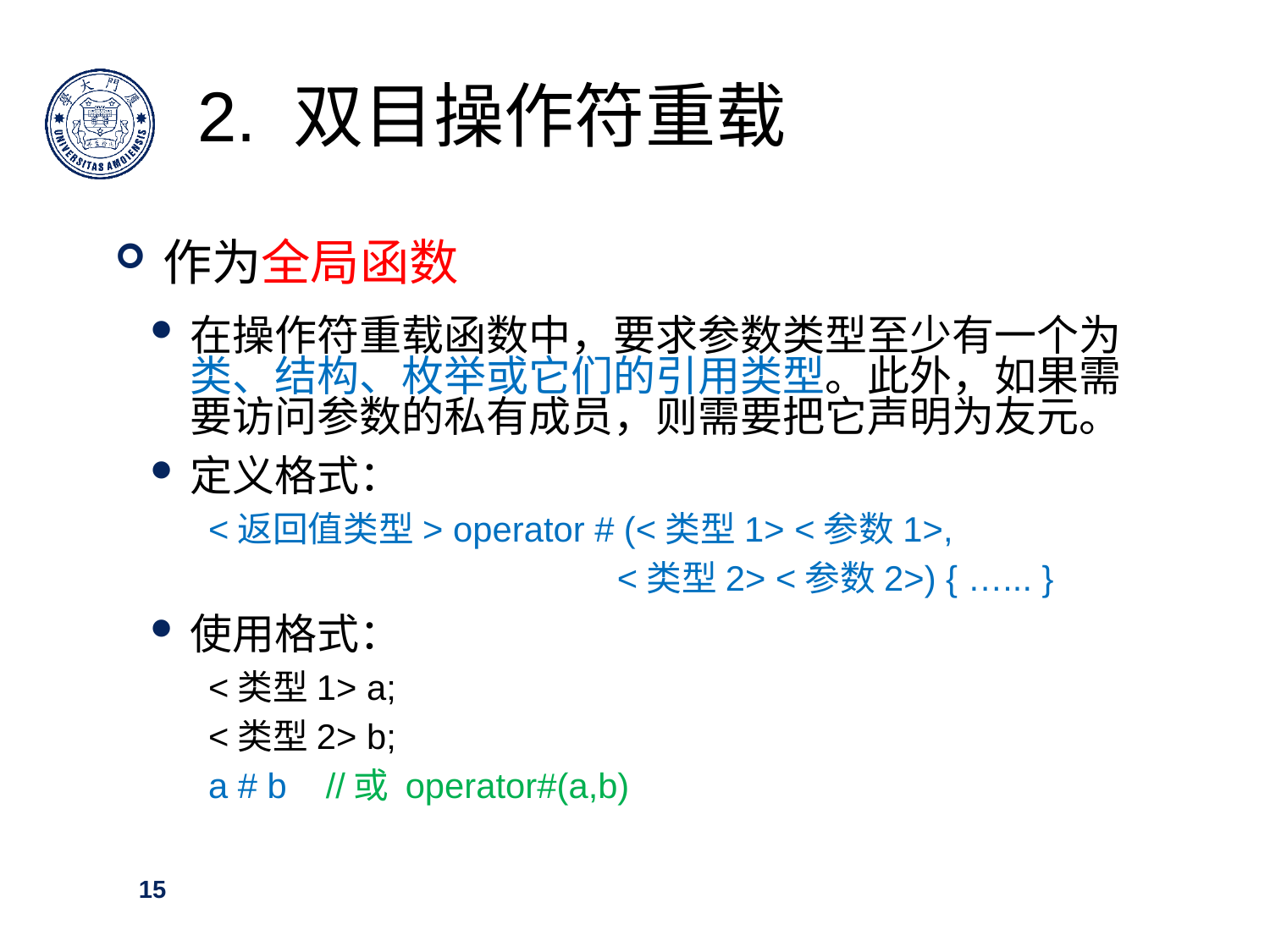

2. 双目操作符重载
作为全局函数

在操作符重载函数中，要求参数类型至少有一个为类、结构、枚举或它们的引用类型。此外，如果需要访问参数的私有成员，则需要把它声明为友元。
定义格式：
<返回值类型> operator # (<类型1> <参数1>,
                                          <类型2> <参数2>) { …... }
使用格式：
<类型1> a;
<类型2> b;
a # b    //或 operator#(a,b)

15